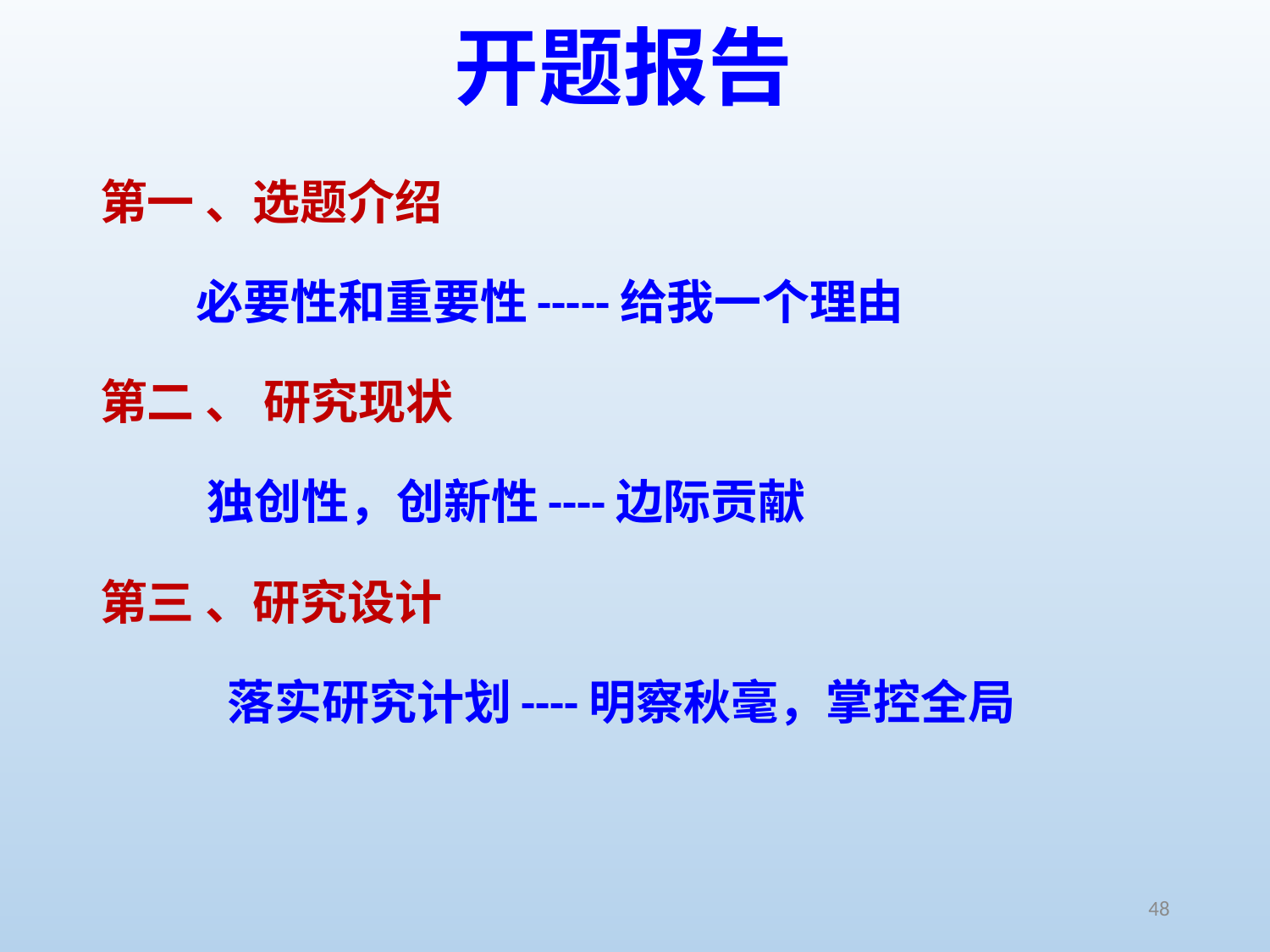

# 开题报告
第一 、选题介绍
        必要性和重要性-----给我一个理由
第二 、 研究现状
     	独创性，创新性----边际贡献
第三 、研究设计
     	 落实研究计划----明察秋毫，掌控全局
48